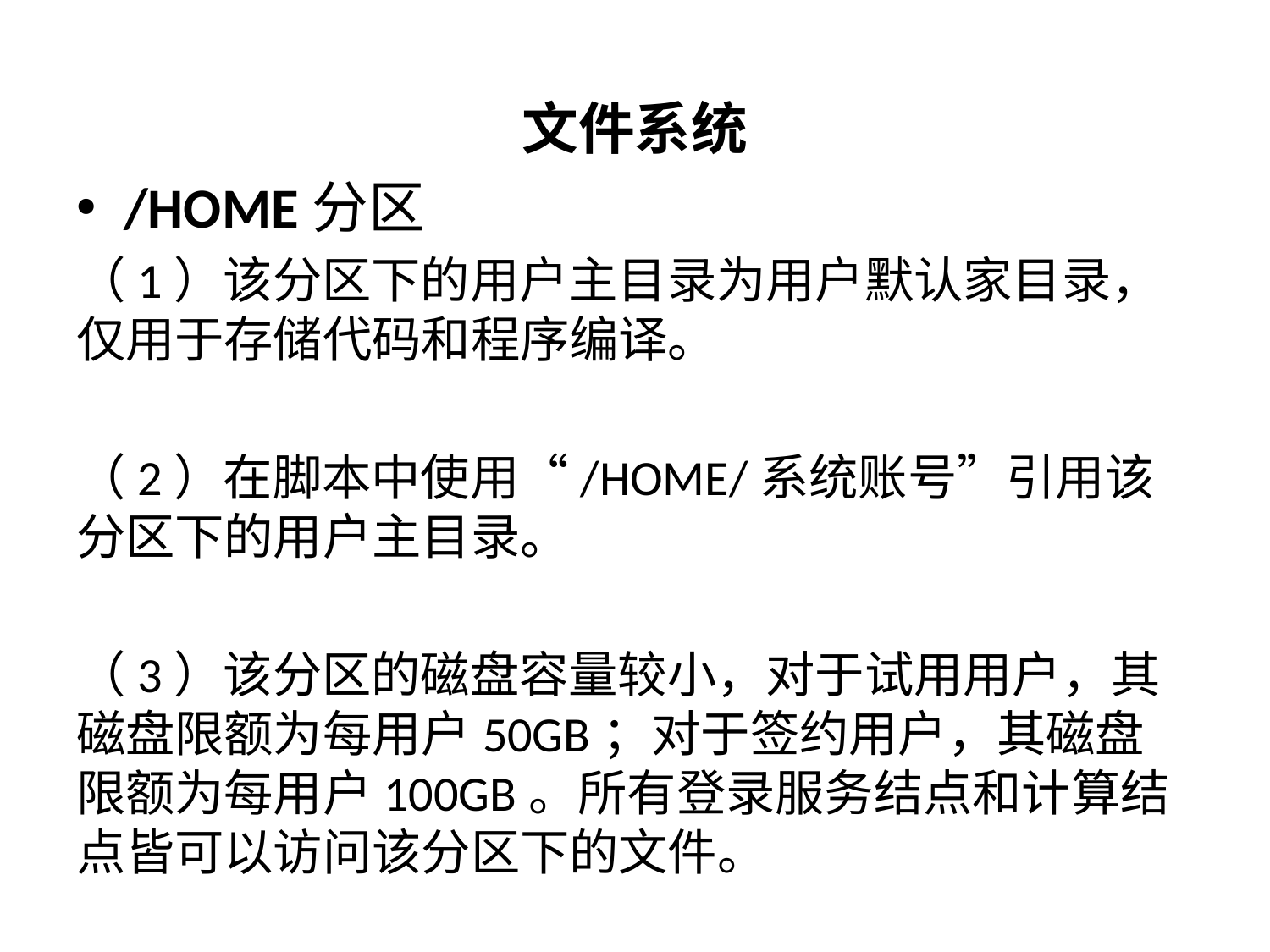

文件系统
/HOME分区
（1）该分区下的用户主目录为用户默认家目录，仅用于存储代码和程序编译。

（2）在脚本中使用“/HOME/系统账号”引用该分区下的用户主目录。

（3）该分区的磁盘容量较小，对于试用用户，其磁盘限额为每用户50GB；对于签约用户，其磁盘限额为每用户100GB。所有登录服务结点和计算结点皆可以访问该分区下的文件。